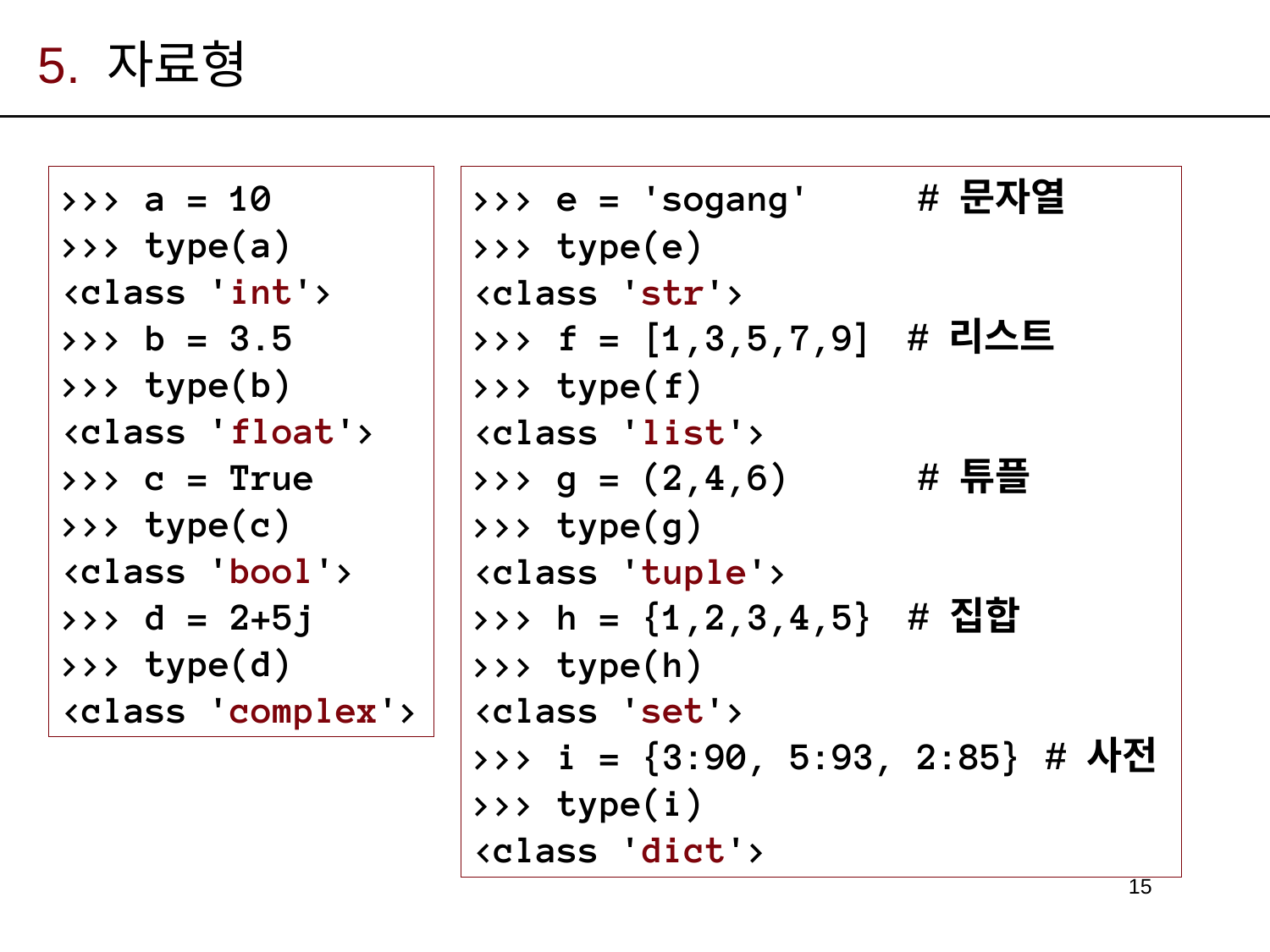

# 5. 자료형
>>> a = 10
>>> type(a)
<class 'int'>
>>> b = 3.5
>>> type(b)
<class 'float'>
>>> c = True
>>> type(c)
<class 'bool'>
>>> d = 2+5j
>>> type(d)
<class 'complex'>
>>> e = 'sogang'     # 문자열
>>> type(e)
<class 'str'>
>>> f = [1,3,5,7,9]  # 리스트
>>> type(f)
<class 'list'>
>>> g = (2,4,6)      # 튜플
>>> type(g)
<class 'tuple'>
>>> h = {1,2,3,4,5}   # 집합
>>> type(h)
<class 'set'>
>>> i = {3:90, 5:93, 2:85}  # 사전
>>> type(i)
<class 'dict'>
15